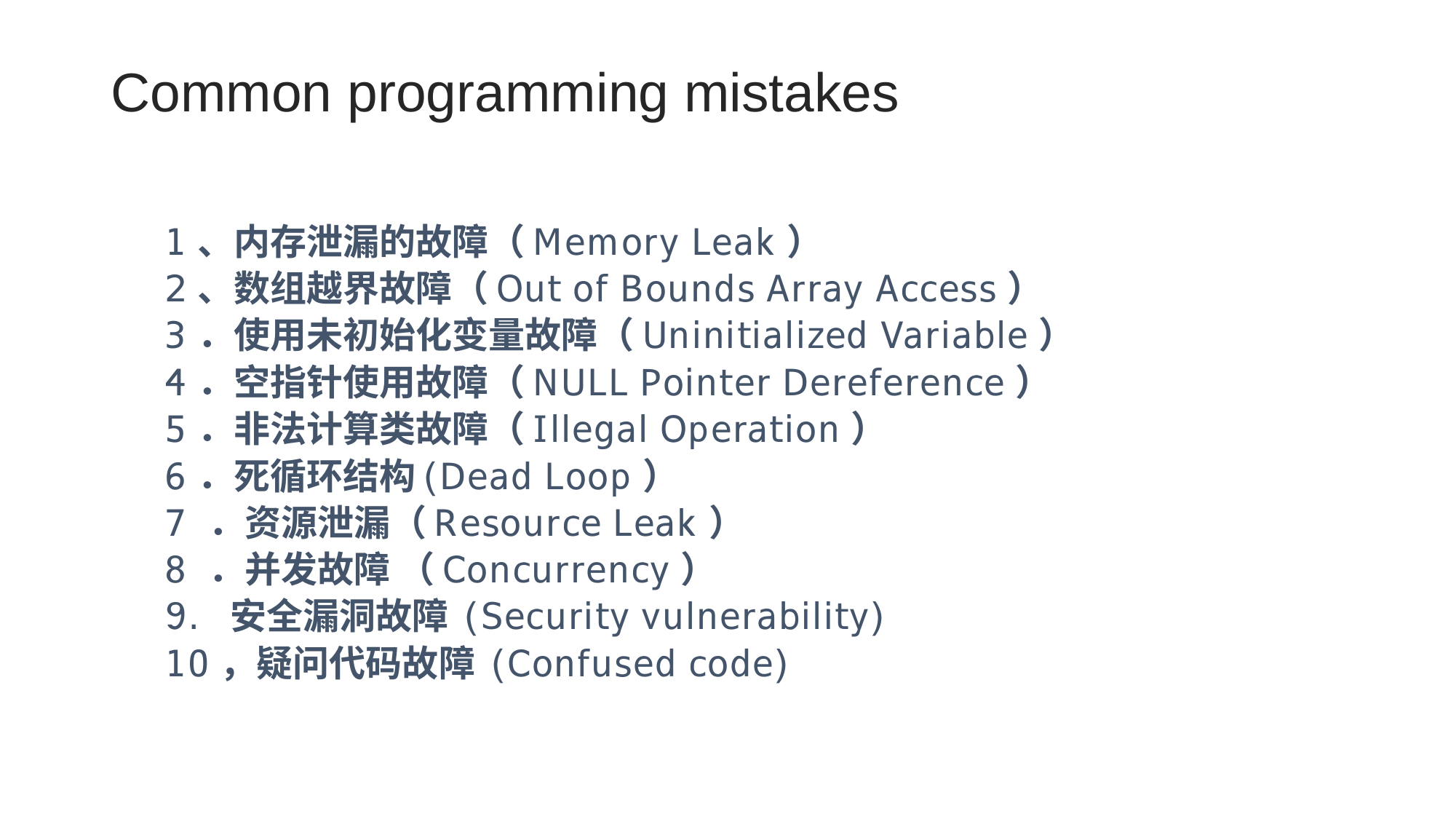

# Common programming mistakes
1、内存泄漏的故障（Memory Leak）
2、数组越界故障（Out of Bounds Array Access）
3．使用未初始化变量故障（Uninitialized Variable）
4．空指针使用故障（NULL Pointer Dereference）
5．非法计算类故障（Illegal Operation）
6．死循环结构(Dead Loop）
7 ．资源泄漏（Resource Leak）
8 ．并发故障 （Concurrency）
9.  安全漏洞故障 (Security vulnerability)
10，疑问代码故障 (Confused code)